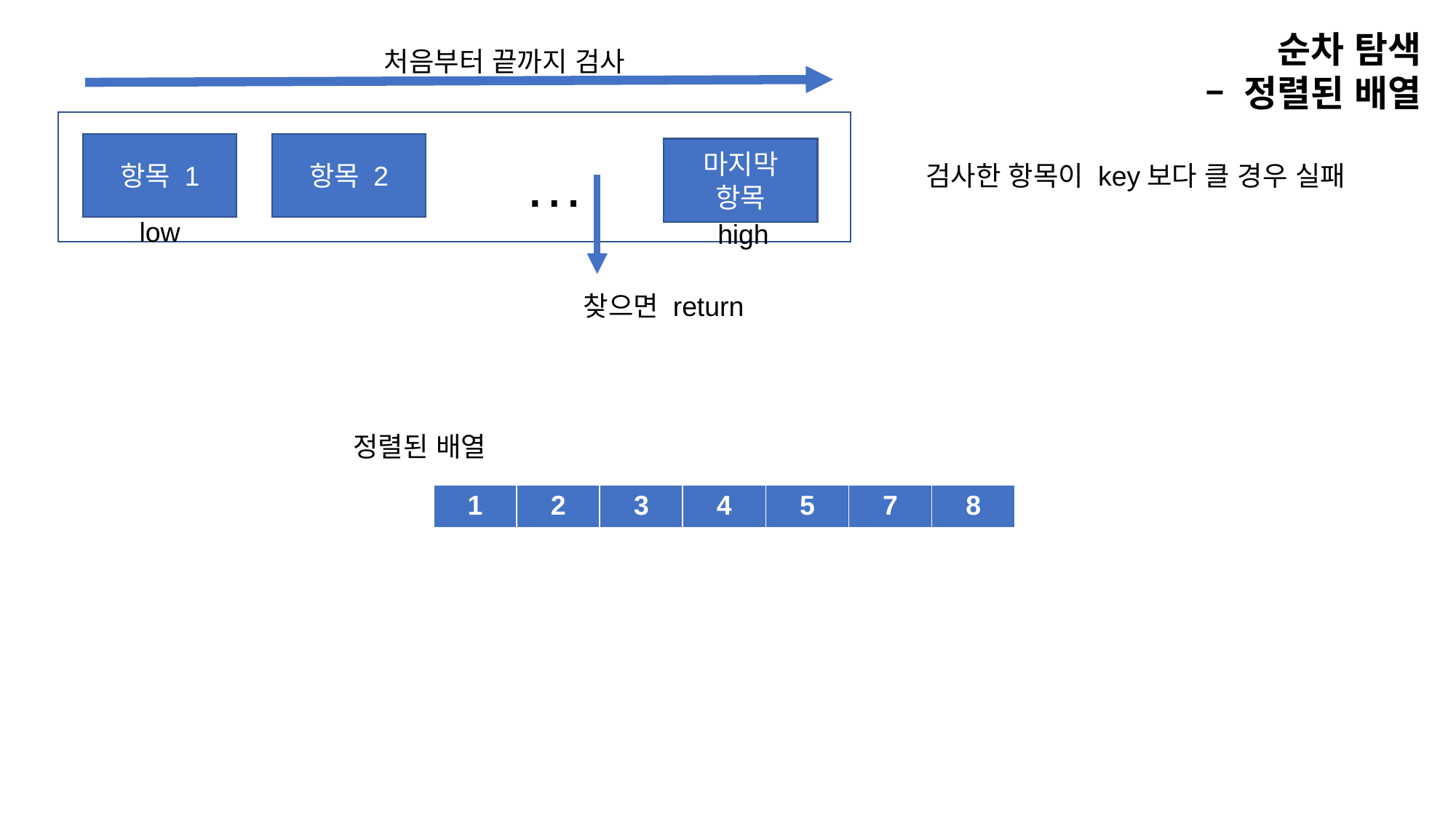

순차 탐색
– 정렬된 배열
처음부터 끝까지 검사

항목 1
항목 2
마지막
항목
…
검사한 항목이 key보다 클 경우 실패
low
high
찾으면 return
정렬된 배열
| 1 | 2 | 3 | 4 | 5 | 7 | 8 |
| --- | --- | --- | --- | --- | --- | --- |